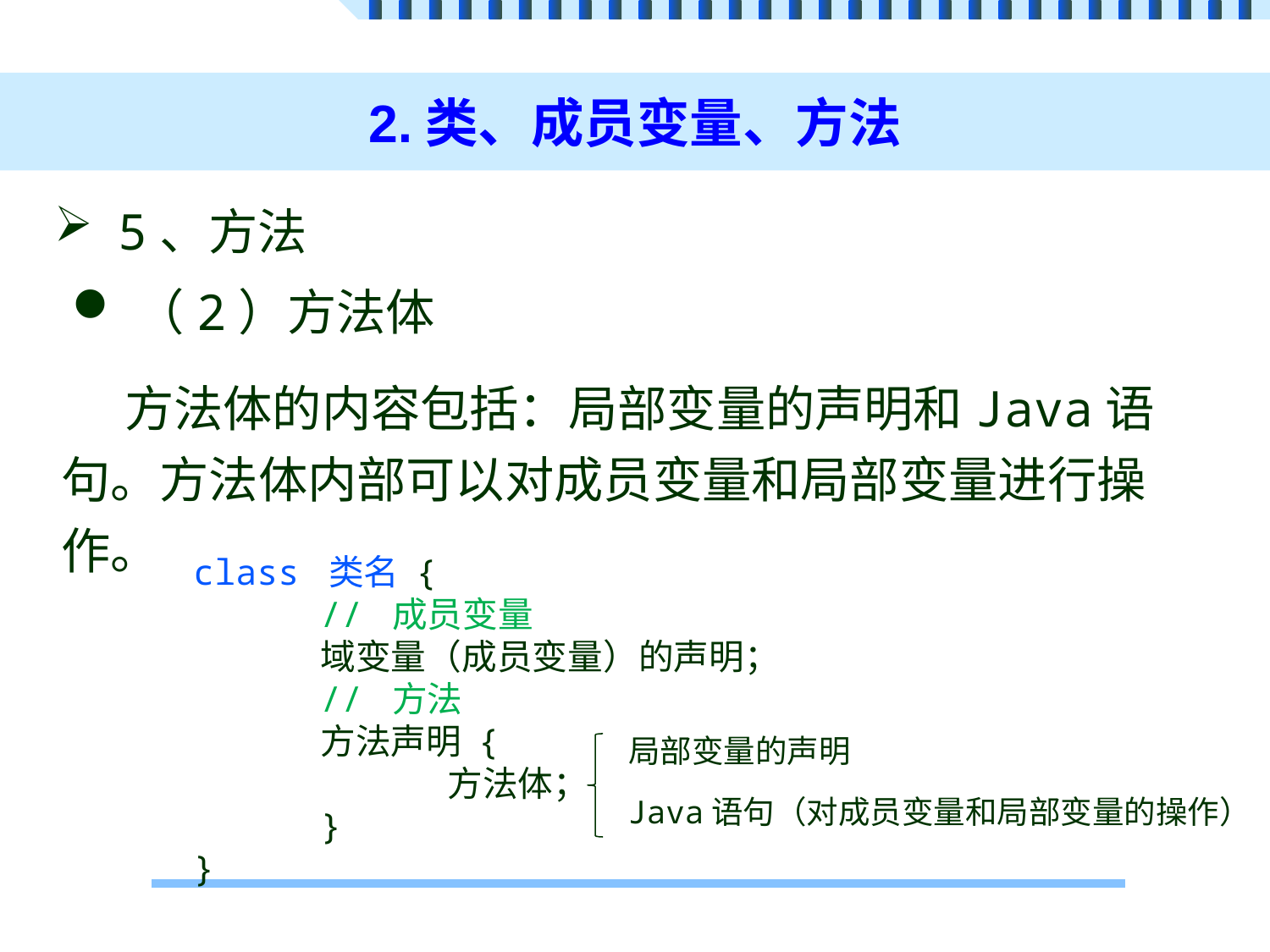

# 2.类、成员变量、方法
5、方法
（2）方法体
方法体的内容包括：局部变量的声明和Java语句。方法体内部可以对成员变量和局部变量进行操作。
class 类名 {
	// 成员变量
	域变量（成员变量）的声明；
	// 方法
	方法声明 {
		方法体；
	}
}
局部变量的声明

Java语句（对成员变量和局部变量的操作）